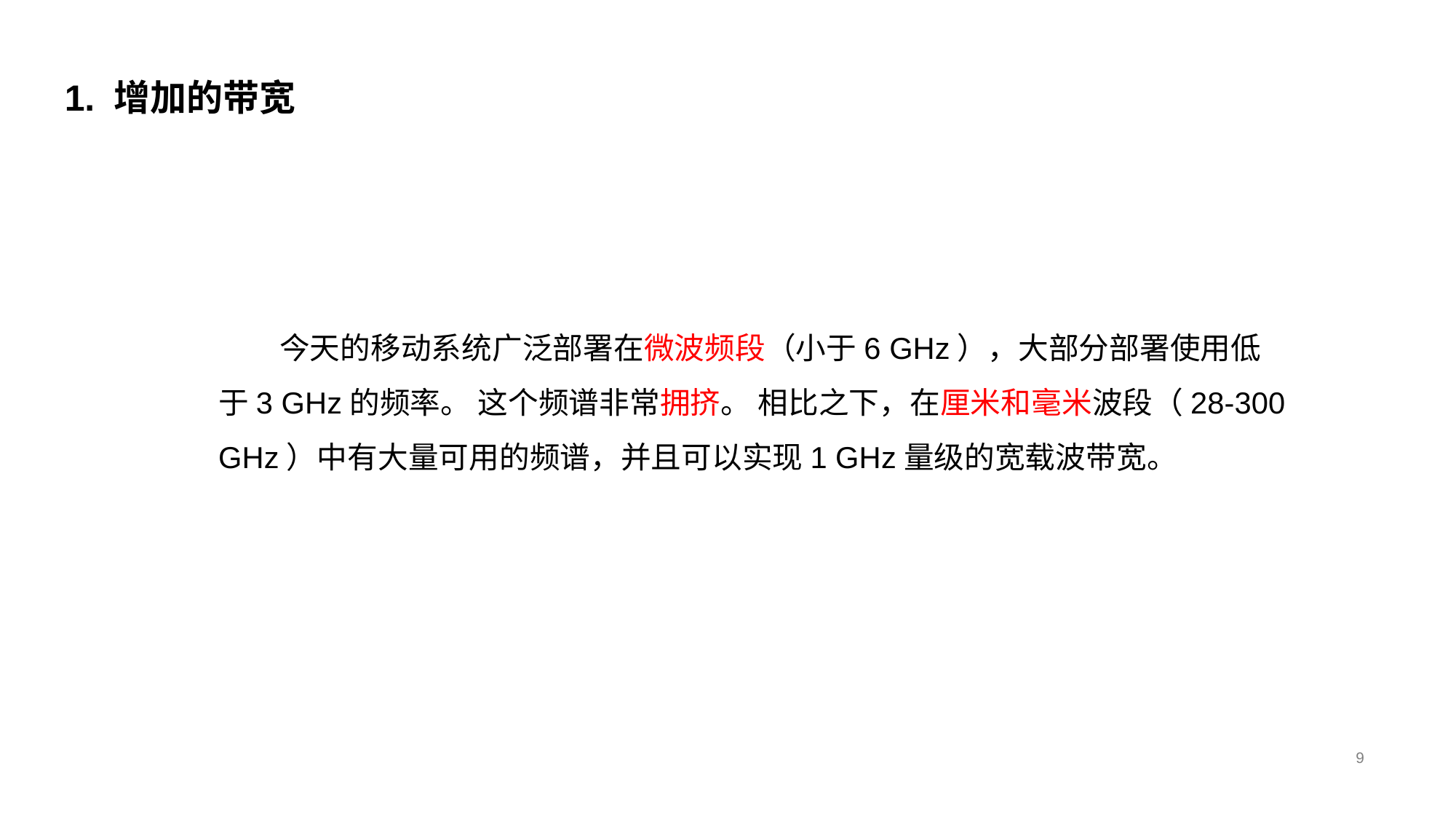

1. 增加的带宽
        今天的移动系统广泛部署在微波频段（小于6 GHz），大部分部署使用低于3 GHz的频率。 这个频谱非常拥挤。 相比之下，在厘米和毫米波段（28-300 GHz）中有大量可用的频谱，并且可以实现1 GHz量级的宽载波带宽。
9